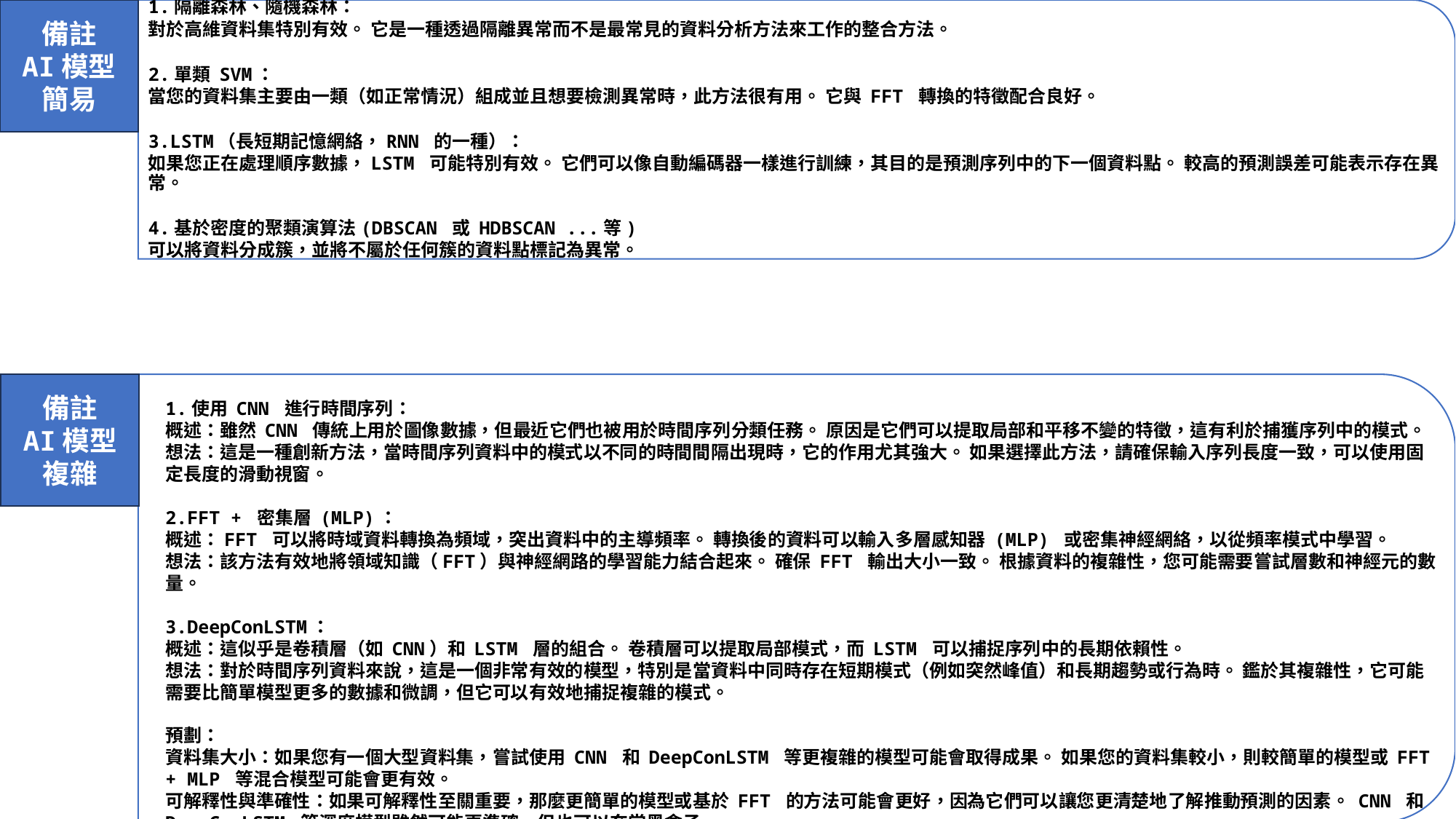

備註
AI模型
簡易

1.隔離森林、隨機森林：
對於高維資料集特別有效。 它是一種透過隔離異常而不是最常見的資料分析方法來工作的整合方法。

2.單類 SVM：
當您的資料集主要由一類（如正常情況）組成並且想要檢測異常時，此方法很有用。 它與 FFT 轉換的特徵配合良好。

3.LSTM（長短期記憶網絡，RNN 的一種）：
如果您正在處理順序數據，LSTM 可能特別有效。 它們可以像自動編碼器一樣進行訓練，其目的是預測序列中的下一個資料點。 較高的預測誤差可能表示存在異常。

4.基於密度的聚類演算法(DBSCAN 或 HDBSCAN ...等)
可以將資料分成簇，並將不屬於任何簇的資料點標記為異常。
備註
AI模型
複雜

1.使用 CNN 進行時間序列：
概述：雖然 CNN 傳統上用於圖像數據，但最近它們也被用於時間序列分類任務。 原因是它們可以提取局部和平移不變的特徵，這有利於捕獲序列中的模式。
想法：這是一種創新方法，當時間序列資料中的模式以不同的時間間隔出現時，它的作用尤其強大。 如果選擇此方法，請確保輸入序列長度一致，可以使用固定長度的滑動視窗。

2.FFT + 密集層 (MLP)：
概述：FFT 可以將時域資料轉換為頻域，突出資料中的主導頻率。 轉換後的資料可以輸入多層感知器 (MLP) 或密集神經網絡，以從頻率模式中學習。
想法：該方法有效地將領域知識（FFT）與神經網路的學習能力結合起來。 確保 FFT 輸出大小一致。 根據資料的複雜性，您可能需要嘗試層數和神經元的數量。

3.DeepConLSTM：
概述：這似乎是卷積層（如 CNN）和 LSTM 層的組合。 卷積層可以提取局部模式，而 LSTM 可以捕捉序列中的長期依賴性。
想法：對於時間序列資料來說，這是一個非常有效的模型，特別是當資料中同時存在短期模式（例如突然峰值）和長期趨勢或行為時。 鑑於其複雜性，它可能需要比簡單模型更多的數據和微調，但它可以有效地捕捉複雜的模式。

預劃：
資料集大小：如果您有一個大型資料集，嘗試使用 CNN 和 DeepConLSTM 等更複雜的模型可能會取得成果。 如果您的資料集較小，則較簡單的模型或 FFT + MLP 等混合模型可能會更有效。
可解釋性與準確性：如果可解釋性至關重要，那麼更簡單的模型或基於 FFT 的方法可能會更好，因為它們可以讓您更清楚地了解推動預測的因素。 CNN 和 DeepConLSTM 等深度模型雖然可能更準確，但也可以充當黑盒子。